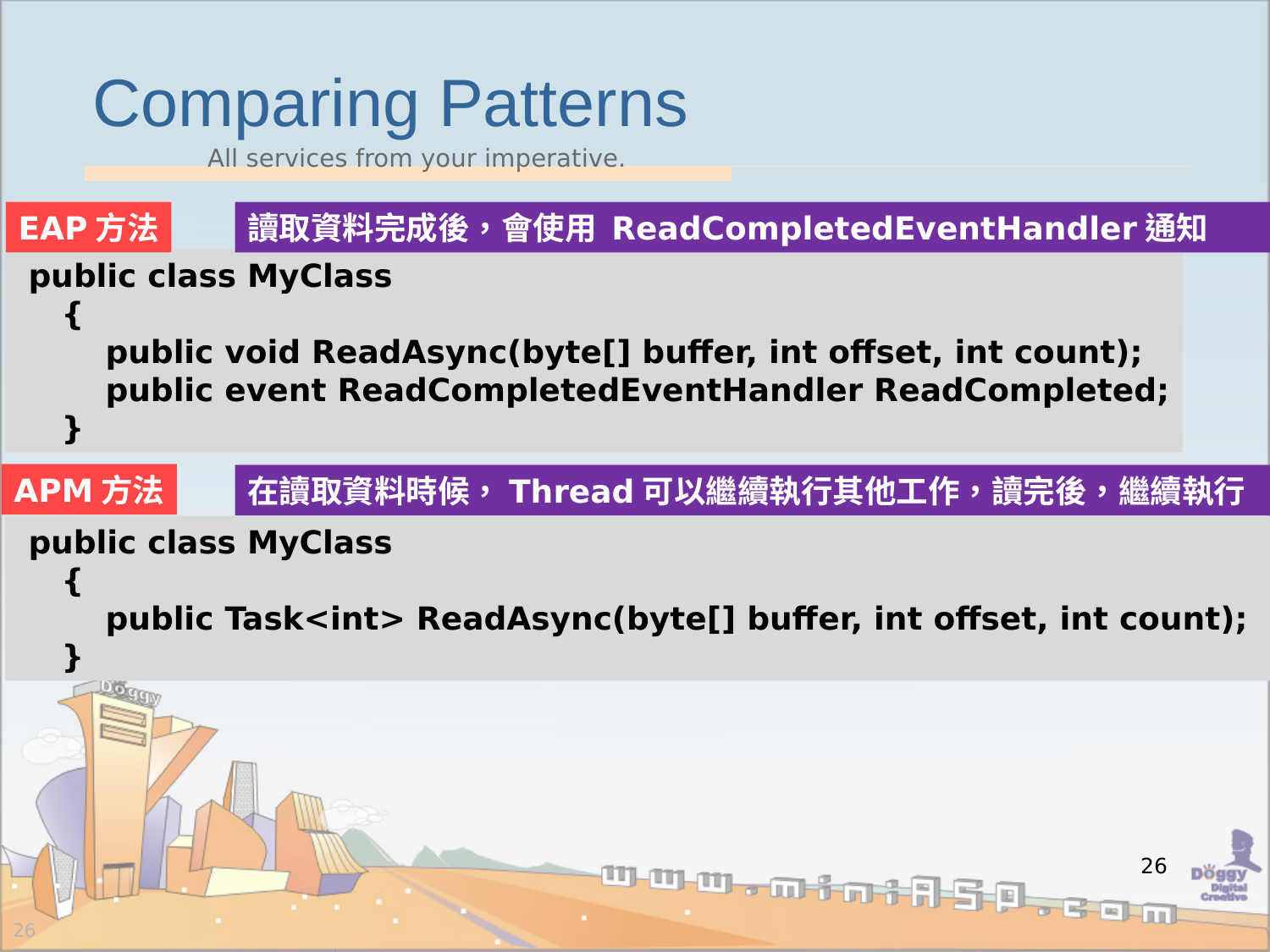

# Comparing Patterns
EAP方法
讀取資料完成後，會使用 ReadCompletedEventHandler通知
 public class MyClass
    {
        public void ReadAsync(byte[] buffer, int offset, int count);
        public event ReadCompletedEventHandler ReadCompleted;
    }
APM方法
在讀取資料時候，Thread可以繼續執行其他工作，讀完後，繼續執行
 public class MyClass
    {
        public Task<int> ReadAsync(byte[] buffer, int offset, int count);
    }
26